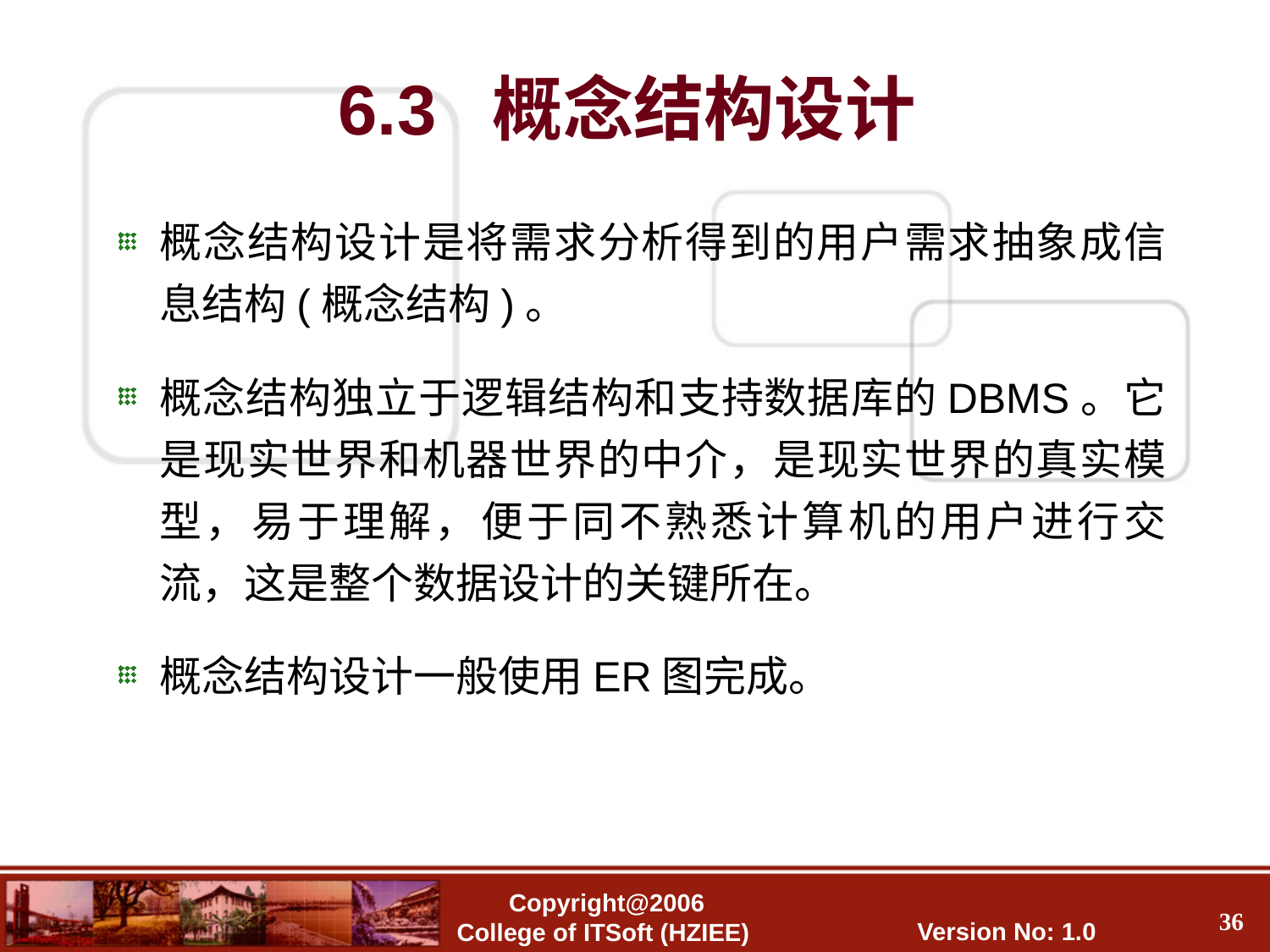

6.3  概念结构设计
概念结构设计是将需求分析得到的用户需求抽象成信息结构(概念结构)。
概念结构独立于逻辑结构和支持数据库的DBMS。它是现实世界和机器世界的中介，是现实世界的真实模型，易于理解，便于同不熟悉计算机的用户进行交流，这是整个数据设计的关键所在。
概念结构设计一般使用ER图完成。